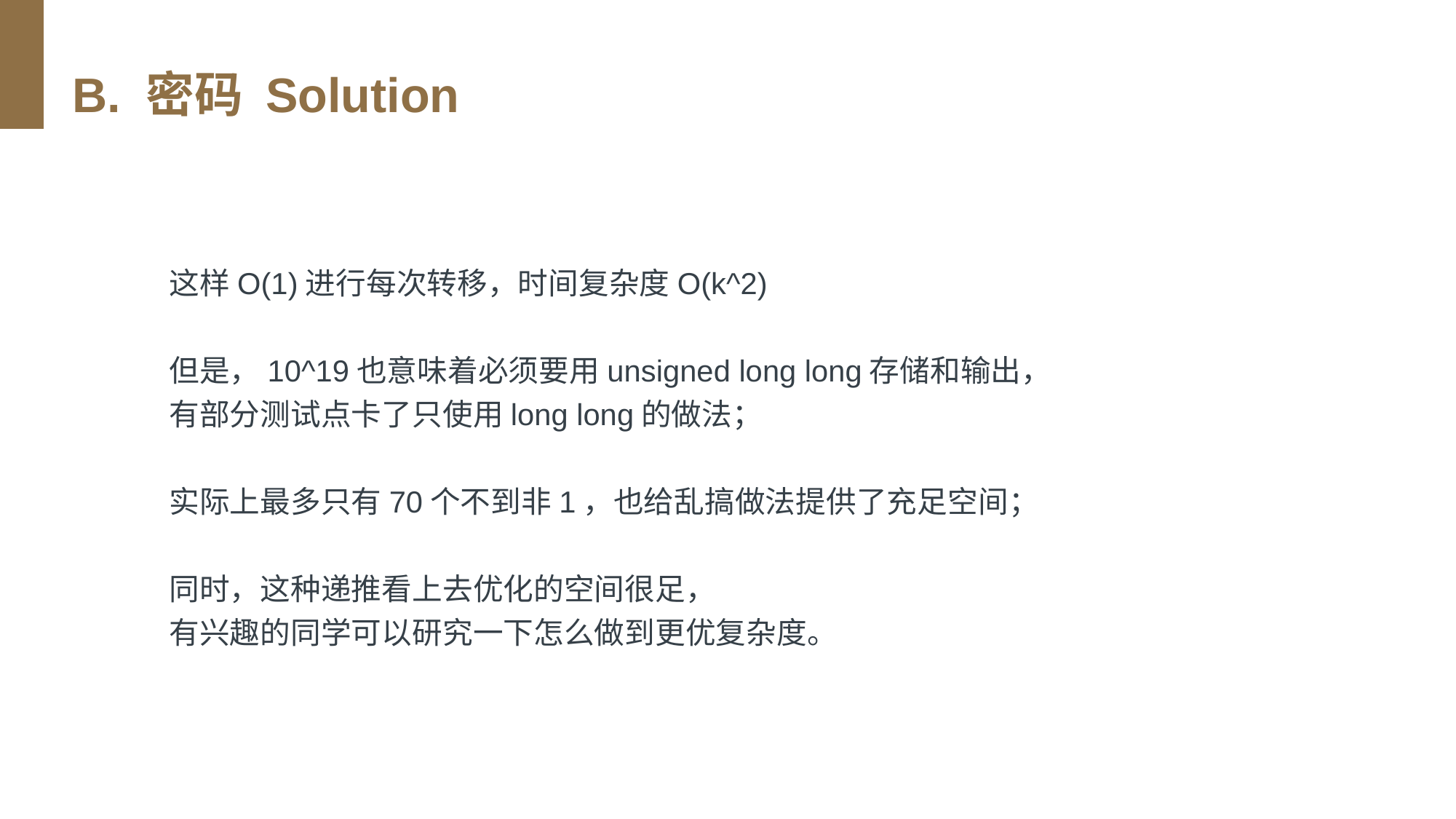

B. 密码 Solution
这样O(1)进行每次转移，时间复杂度O(k^2)

但是，10^19也意味着必须要用unsigned long long存储和输出，
有部分测试点卡了只使用long long的做法；

实际上最多只有70个不到非1，也给乱搞做法提供了充足空间；

同时，这种递推看上去优化的空间很足，
有兴趣的同学可以研究一下怎么做到更优复杂度。